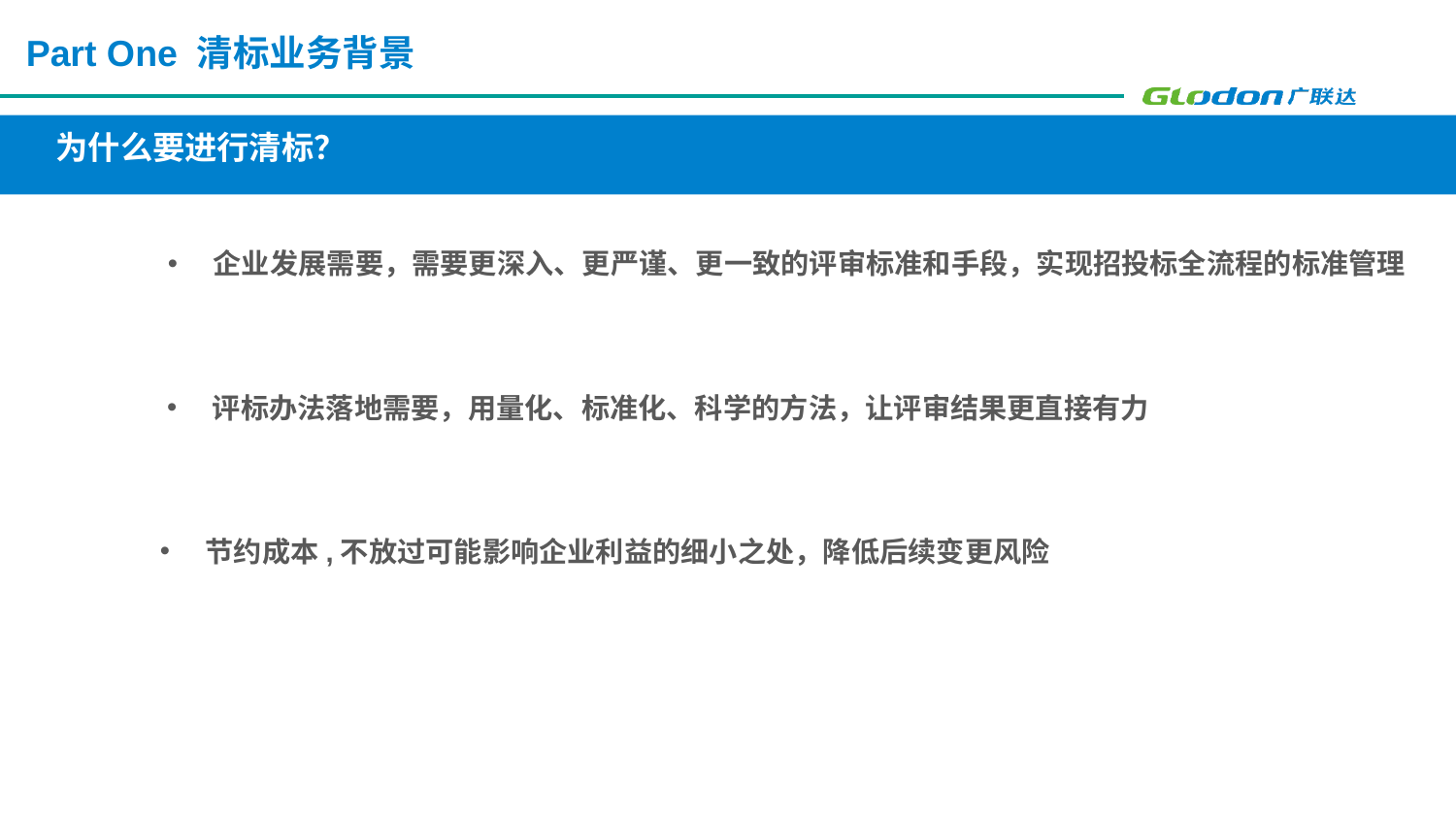

Part One 清标业务背景

为什么要进行清标？
企业发展需要，需要更深入、更严谨、更一致的评审标准和手段，实现招投标全流程的标准管理
评标办法落地需要，用量化、标准化、科学的方法，让评审结果更直接有力
节约成本,不放过可能影响企业利益的细小之处，降低后续变更风险